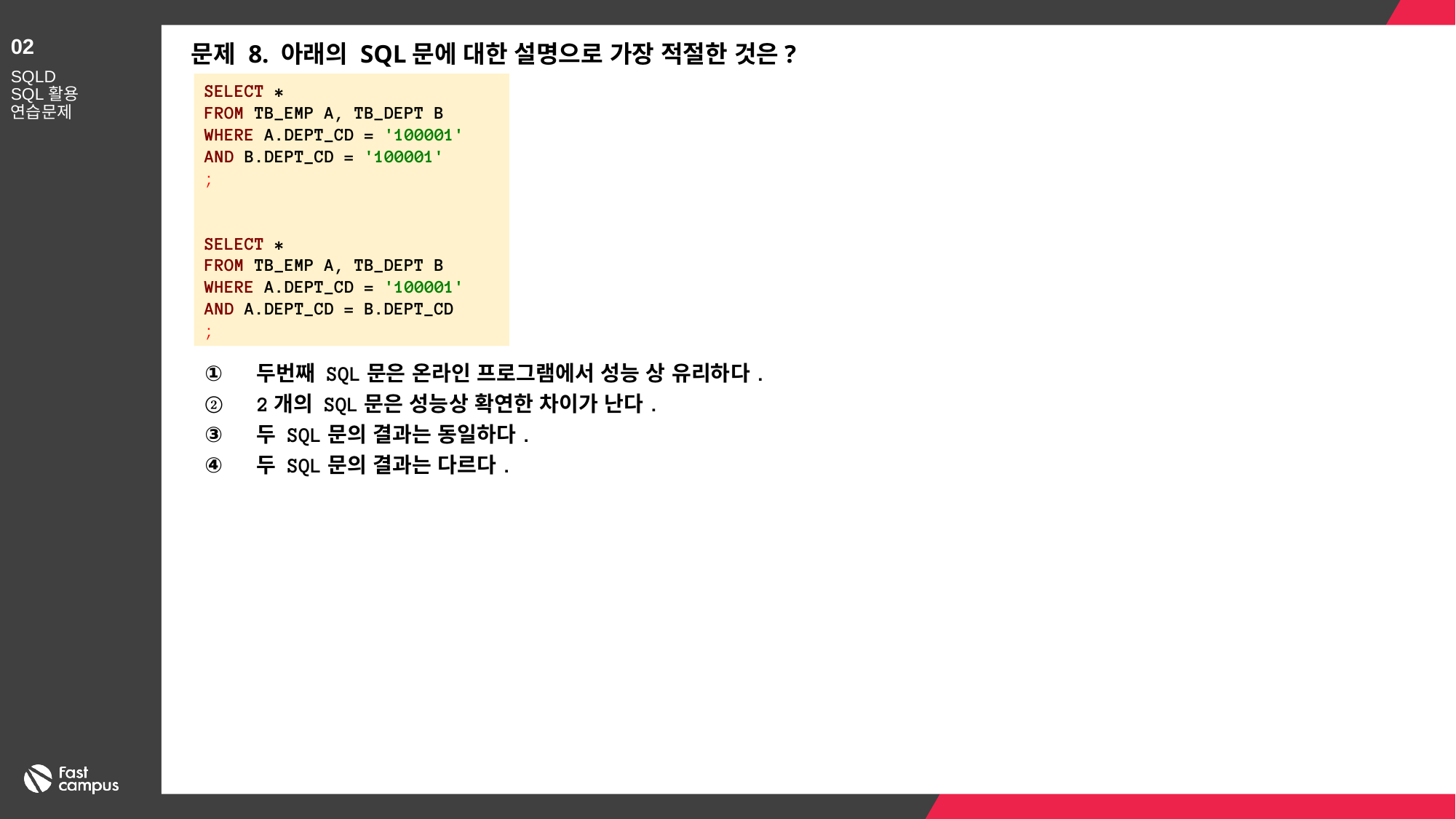

02
문제 8. 아래의 SQL문에 대한 설명으로 가장 적절한 것은?
SQLD
SQL활용
연습문제
SELECT *
FROM TB_EMP A, TB_DEPT B
WHERE A.DEPT_CD = '100001'
AND B.DEPT_CD = '100001'
;

SELECT *
FROM TB_EMP A, TB_DEPT B
WHERE A.DEPT_CD = '100001'
AND A.DEPT_CD = B.DEPT_CD
;
 두번째 SQL문은 온라인 프로그램에서 성능 상 유리하다.
 2개의 SQL문은 성능상 확연한 차이가 난다.
 두 SQL문의 결과는 동일하다.
 두 SQL문의 결과는 다르다.